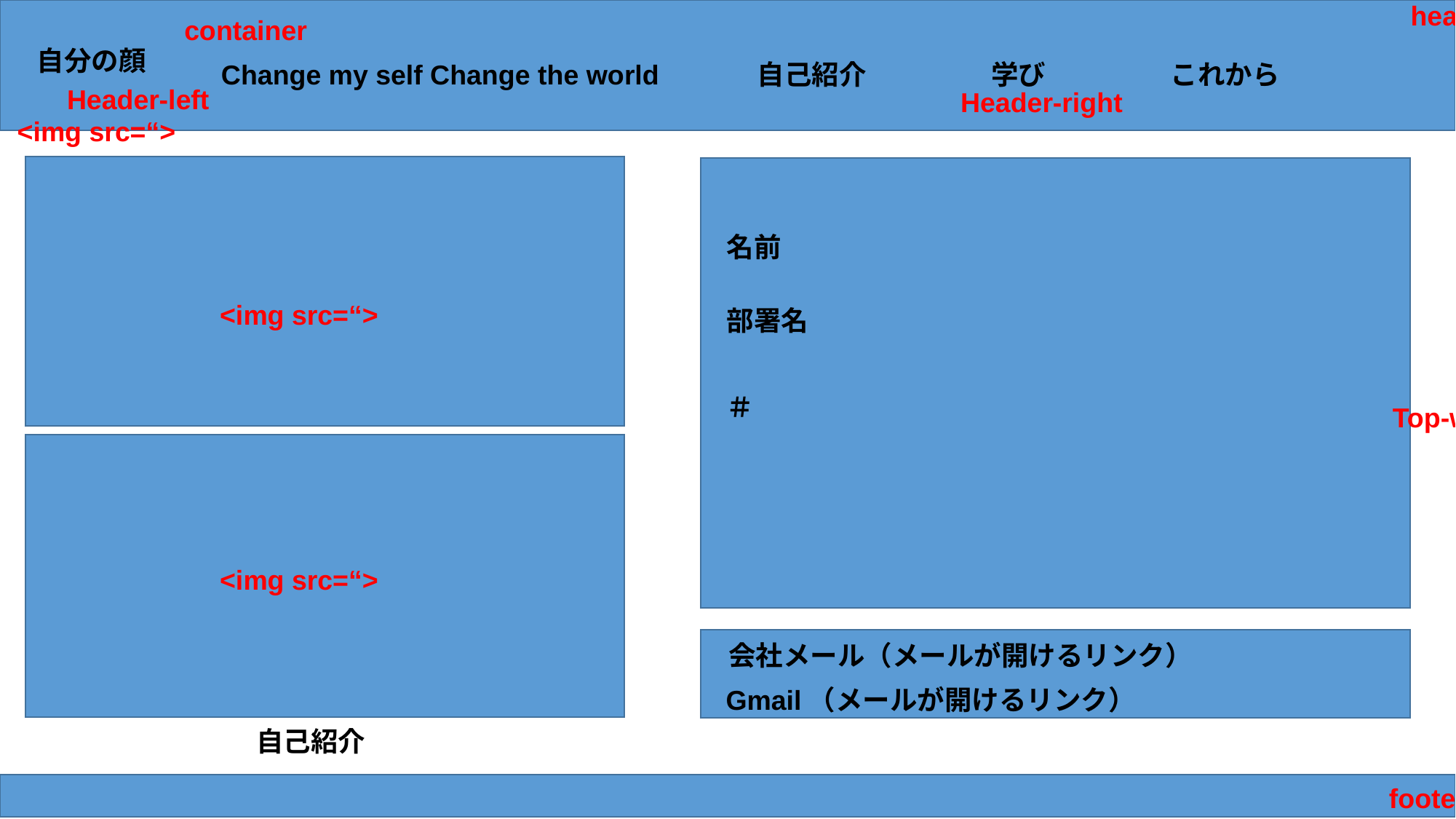

header
container
自分の顔
Change my self Change the world
自己紹介
学び
これから
Header-left
Header-right
<img src=“>

名前
<img src=“>
部署名
＃
Top-wrapper

<img src=“>
<img src=“>

会社メール（メールが開けるリンク）
Gmail（メールが開けるリンク）
自己紹介

footer